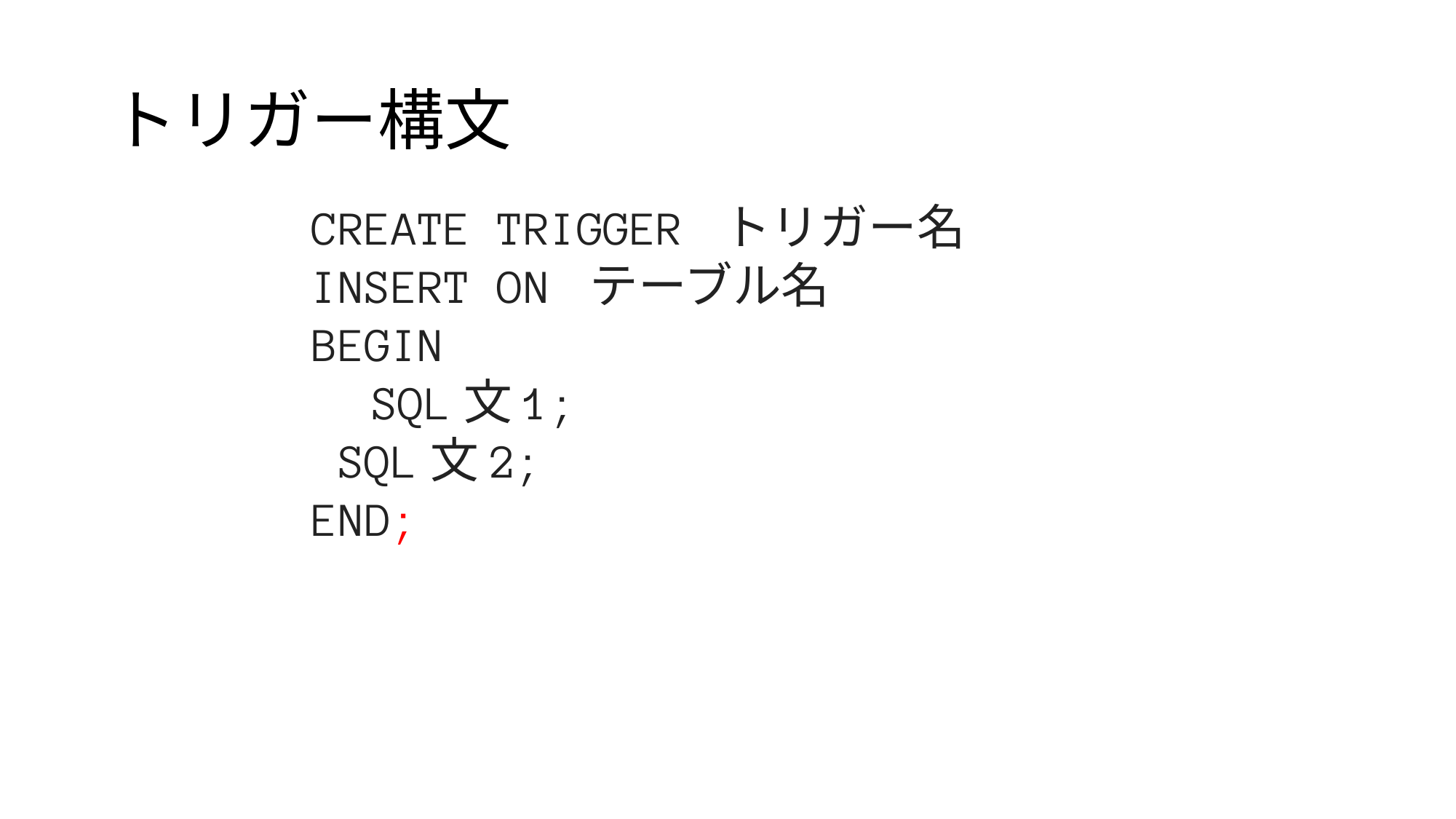

# トリガー構文
CREATE TRIGGER トリガー名
INSERT ON テーブル名
BEGIN
　SQL文1;
 SQL文2;
END;